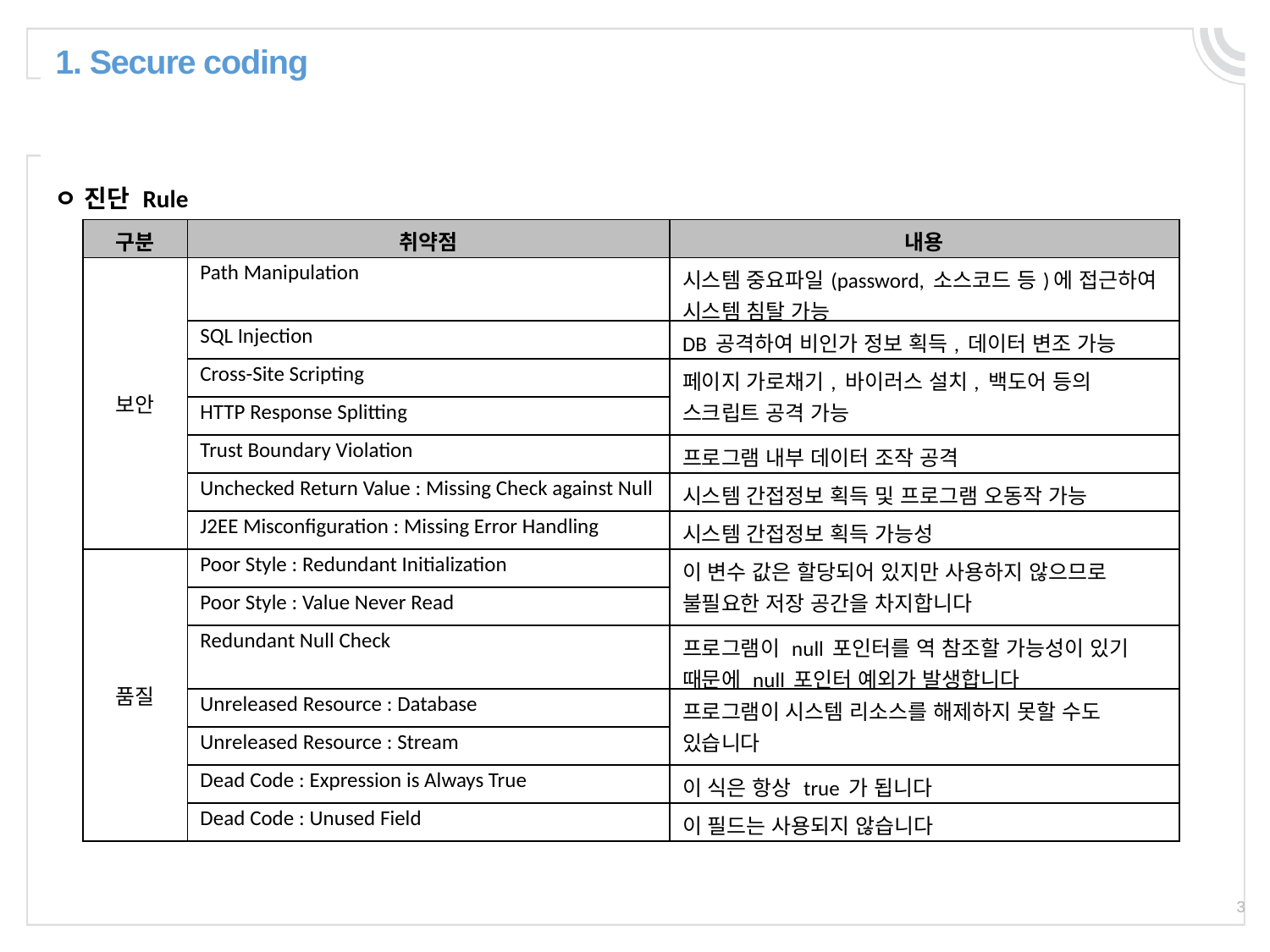

1. Secure coding
ㅇ 진단 Rule
| 구분 | 취약점 | 내용 |
| --- | --- | --- |
| 보안 | Path Manipulation | 시스템 중요파일(password, 소스코드 등)에 접근하여 시스템 침탈 가능 |
|  | SQL Injection | DB 공격하여 비인가 정보 획득, 데이터 변조 가능 |
|  | Cross-Site Scripting | 페이지 가로채기, 바이러스 설치, 백도어 등의 스크립트 공격 가능 |
|  | HTTP Response Splitting |  |
|  | Trust Boundary Violation | 프로그램 내부 데이터 조작 공격 |
|  | Unchecked Return Value : Missing Check against Null | 시스템 간접정보 획득 및 프로그램 오동작 가능 |
|  | J2EE Misconfiguration : Missing Error Handling | 시스템 간접정보 획득 가능성 |
| 품질 | Poor Style : Redundant Initialization | 이 변수 값은 할당되어 있지만 사용하지 않으므로 불필요한 저장 공간을 차지합니다 |
|  | Poor Style : Value Never Read |  |
|  | Redundant Null Check | 프로그램이 null 포인터를 역 참조할 가능성이 있기 때문에 null 포인터 예외가 발생합니다 |
|  | Unreleased Resource : Database | 프로그램이 시스템 리소스를 해제하지 못할 수도 있습니다 |
|  | Unreleased Resource : Stream |  |
|  | Dead Code : Expression is Always True | 이 식은 항상 true 가 됩니다 |
|  | Dead Code : Unused Field | 이 필드는 사용되지 않습니다 |